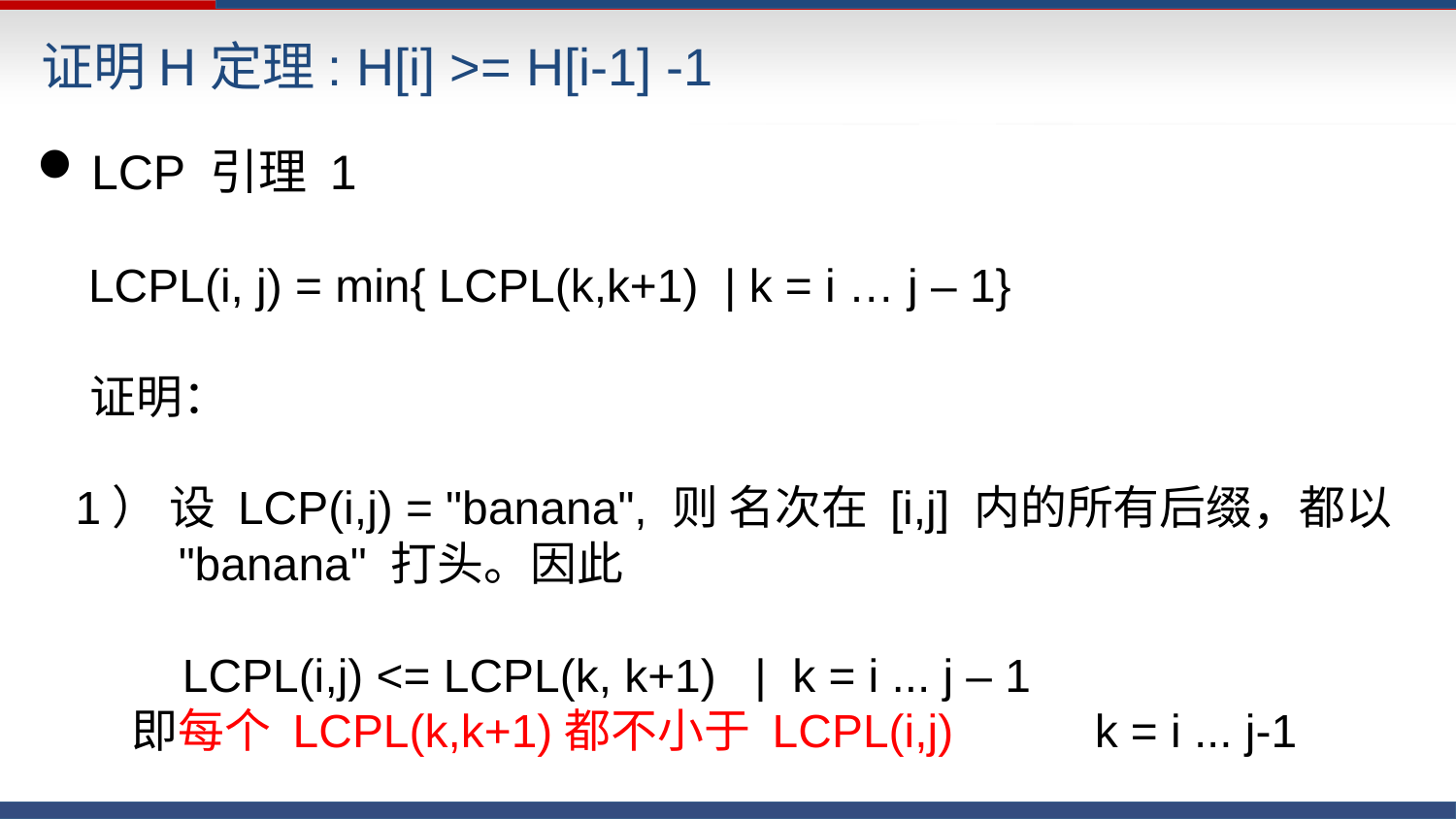

证明H定理: H[i] >= H[i-1] -1
LCP 引理 1

    LCPL(i, j) = min{ LCPL(k,k+1)  | k = i … j – 1}

    证明：

   1） 设 LCP(i,j) = "banana", 则 名次在 [i,j] 内的所有后缀，都以
           "banana" 打头。因此

	LCPL(i,j) <= LCPL(k, k+1)   |  k = i ... j – 1
        即每个 LCPL(k,k+1)都不小于 LCPL(i,j)           k = i ... j-1